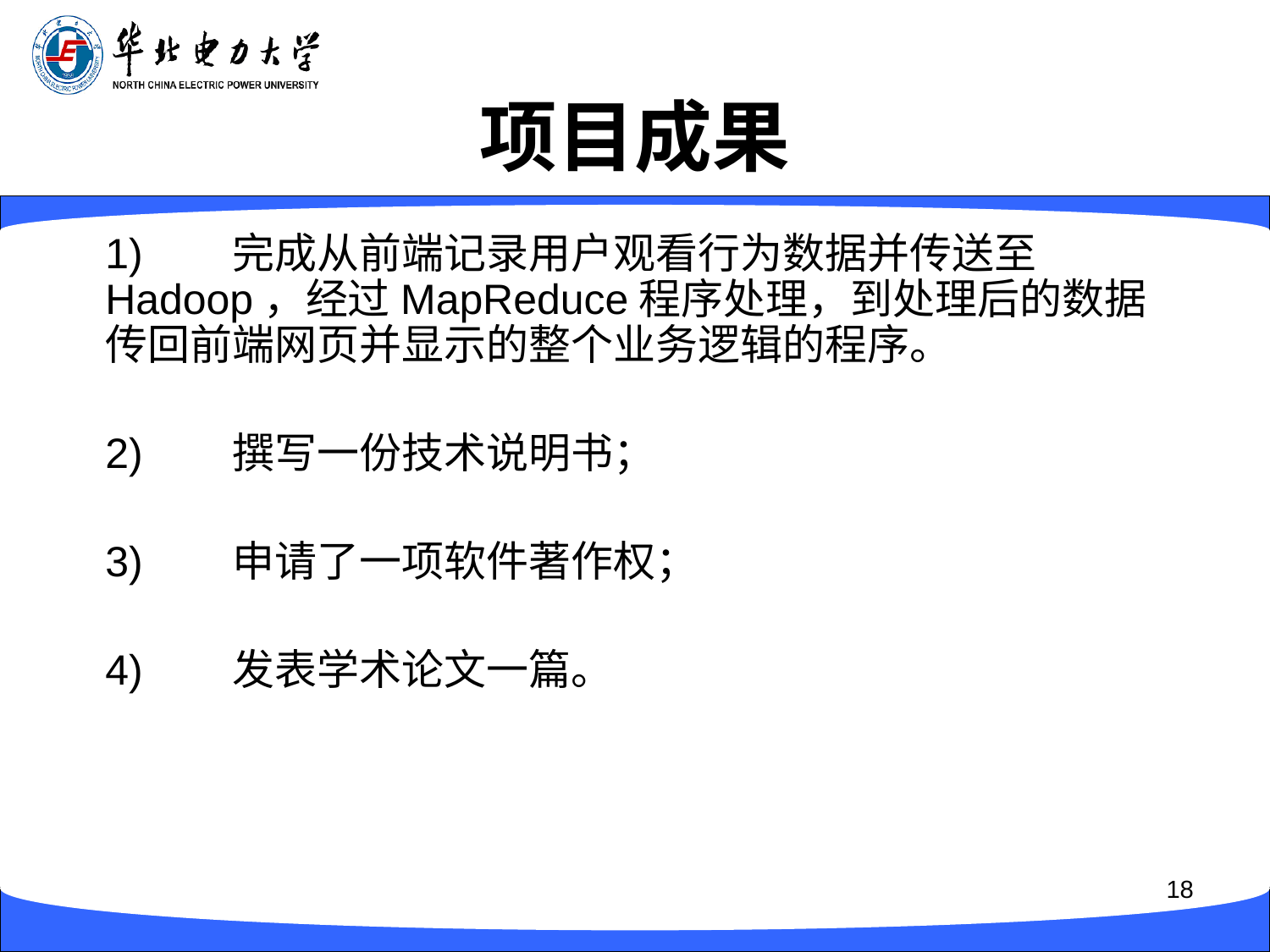

# 项目成果
1)	完成从前端记录用户观看行为数据并传送至Hadoop，经过MapReduce程序处理，到处理后的数据传回前端网页并显示的整个业务逻辑的程序。

2)	撰写一份技术说明书；

3)	申请了一项软件著作权；

4)	发表学术论文一篇。
18